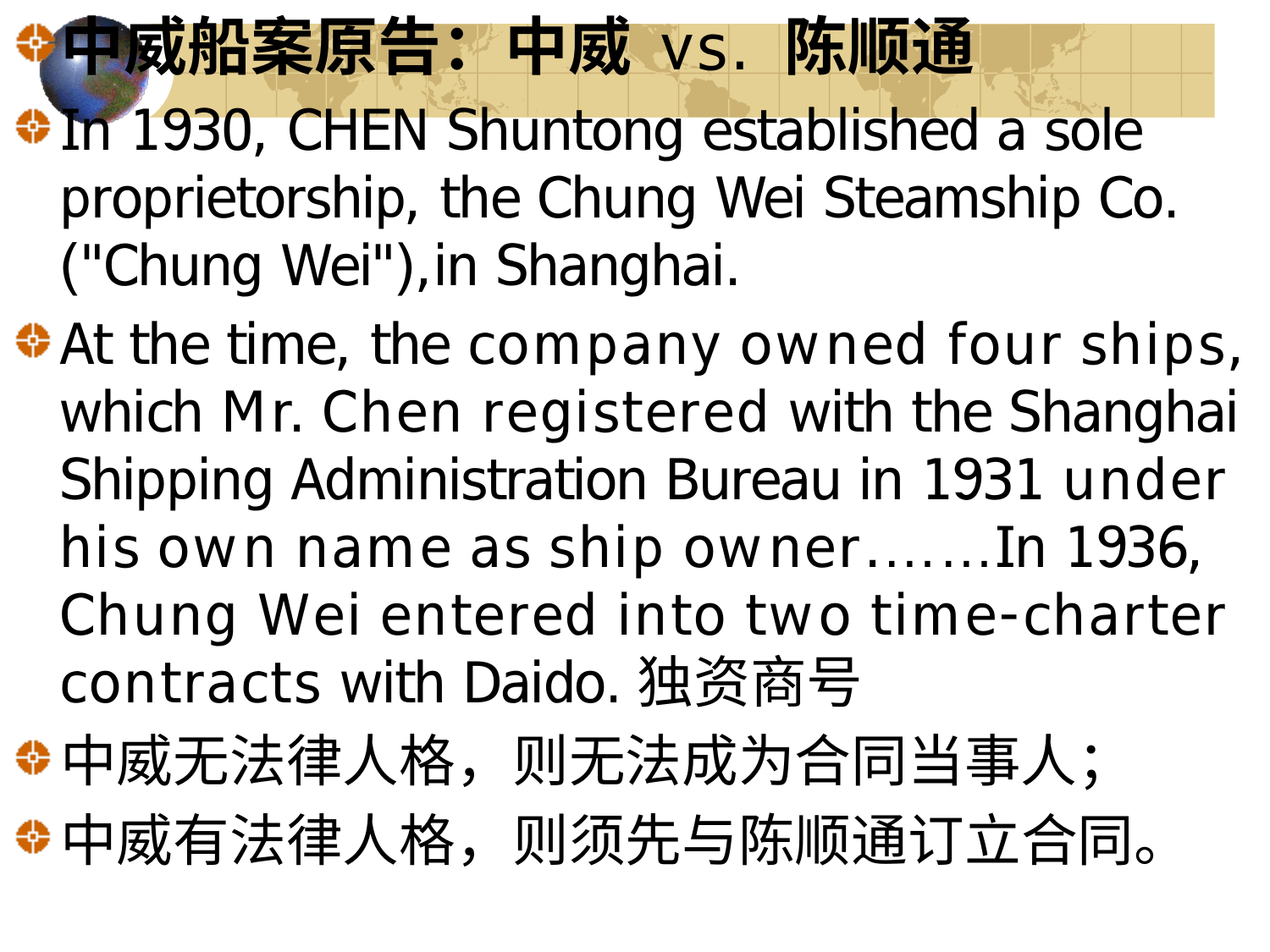

中威船案原告：中威 vs. 陈顺通
In 1930, CHEN Shuntong established a sole proprietorship, the Chung Wei Steamship Co. ("Chung Wei"),in Shanghai.
At the time, the company owned four ships, which Mr. Chen registered with the Shanghai Shipping Administration Bureau in 1931 under his own name as ship owner.……In 1936, Chung Wei entered into two time-charter contracts with Daido.独资商号
中威无法律人格，则无法成为合同当事人；
中威有法律人格，则须先与陈顺通订立合同。